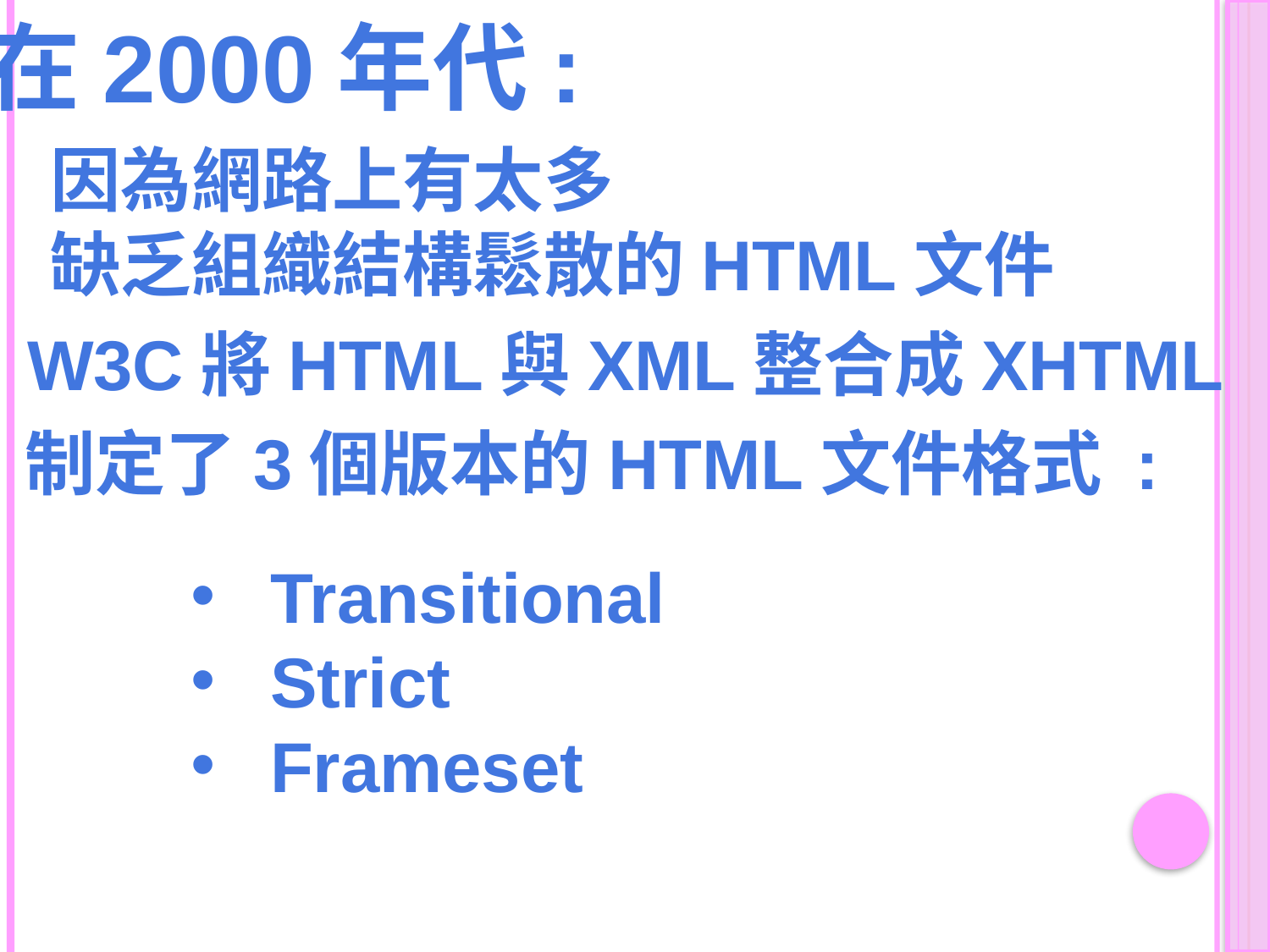

在2000年代:
因為網路上有太多
缺乏組織結構鬆散的HTML文件
W3C將HTML與XML整合成XHTML
制定了3個版本的HTML文件格式 :
Transitional
Strict
Frameset